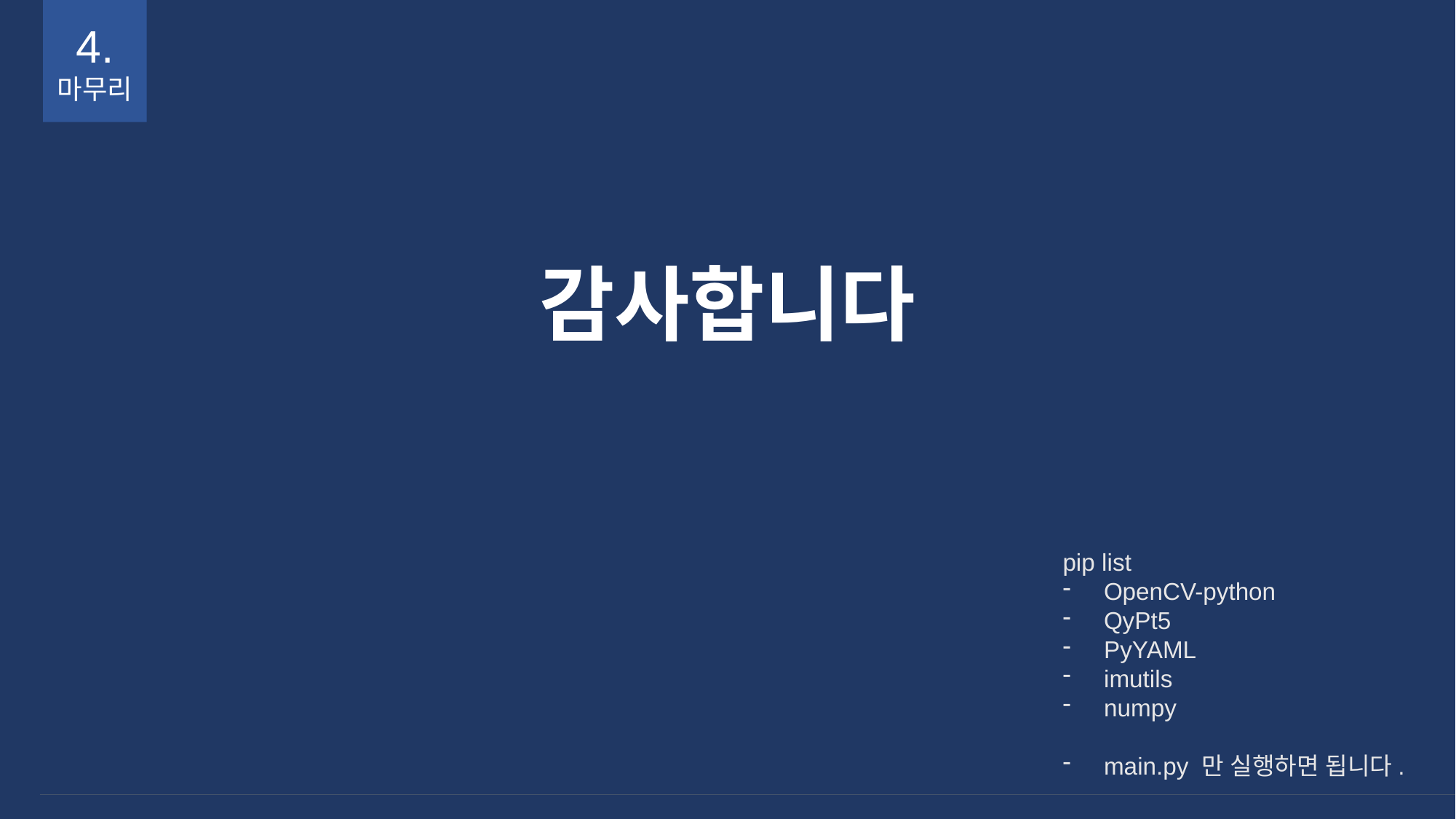

4.
마무리
감사합니다
pip list
OpenCV-python
QyPt5
PyYAML
imutils
numpy

main.py 만 실행하면 됩니다.